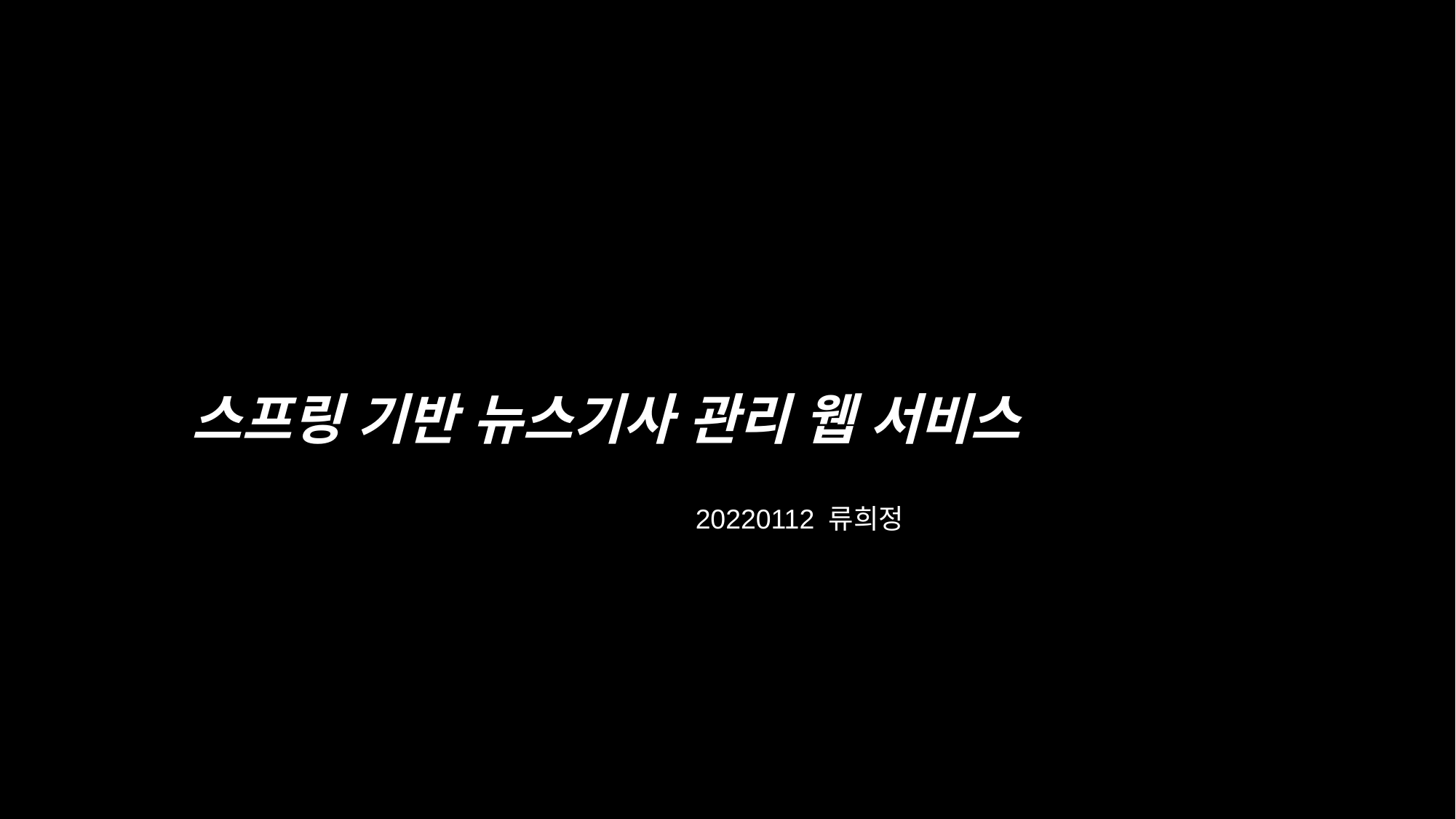

스프링 기반 뉴스기사 관리 웹 서비스
20220112 류희정